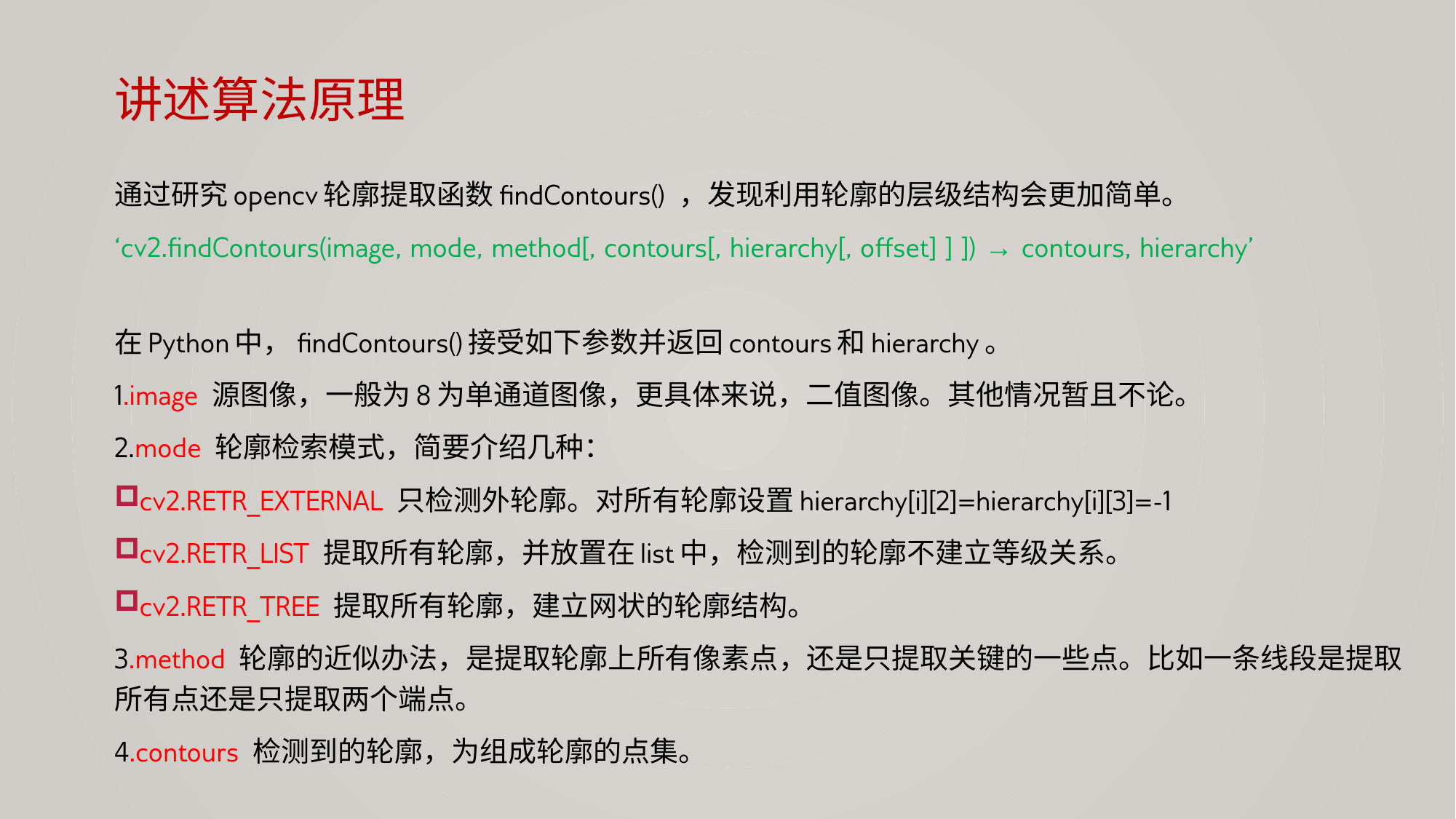

# 讲述算法原理
通过研究opencv轮廓提取函数findContours() ，发现利用轮廓的层级结构会更加简单。
‘cv2.findContours(image, mode, method[, contours[, hierarchy[, offset] ] ]) → contours, hierarchy’

在Python中，findContours()接受如下参数并返回contours和hierarchy。
1.image 源图像，一般为8为单通道图像，更具体来说，二值图像。其他情况暂且不论。
2.mode 轮廓检索模式，简要介绍几种：
cv2.RETR_EXTERNAL 只检测外轮廓。对所有轮廓设置hierarchy[i][2]=hierarchy[i][3]=-1
cv2.RETR_LIST 提取所有轮廓，并放置在list中，检测到的轮廓不建立等级关系。
cv2.RETR_TREE 提取所有轮廓，建立网状的轮廓结构。
3.method 轮廓的近似办法，是提取轮廓上所有像素点，还是只提取关键的一些点。比如一条线段是提取所有点还是只提取两个端点。
4.contours 检测到的轮廓，为组成轮廓的点集。